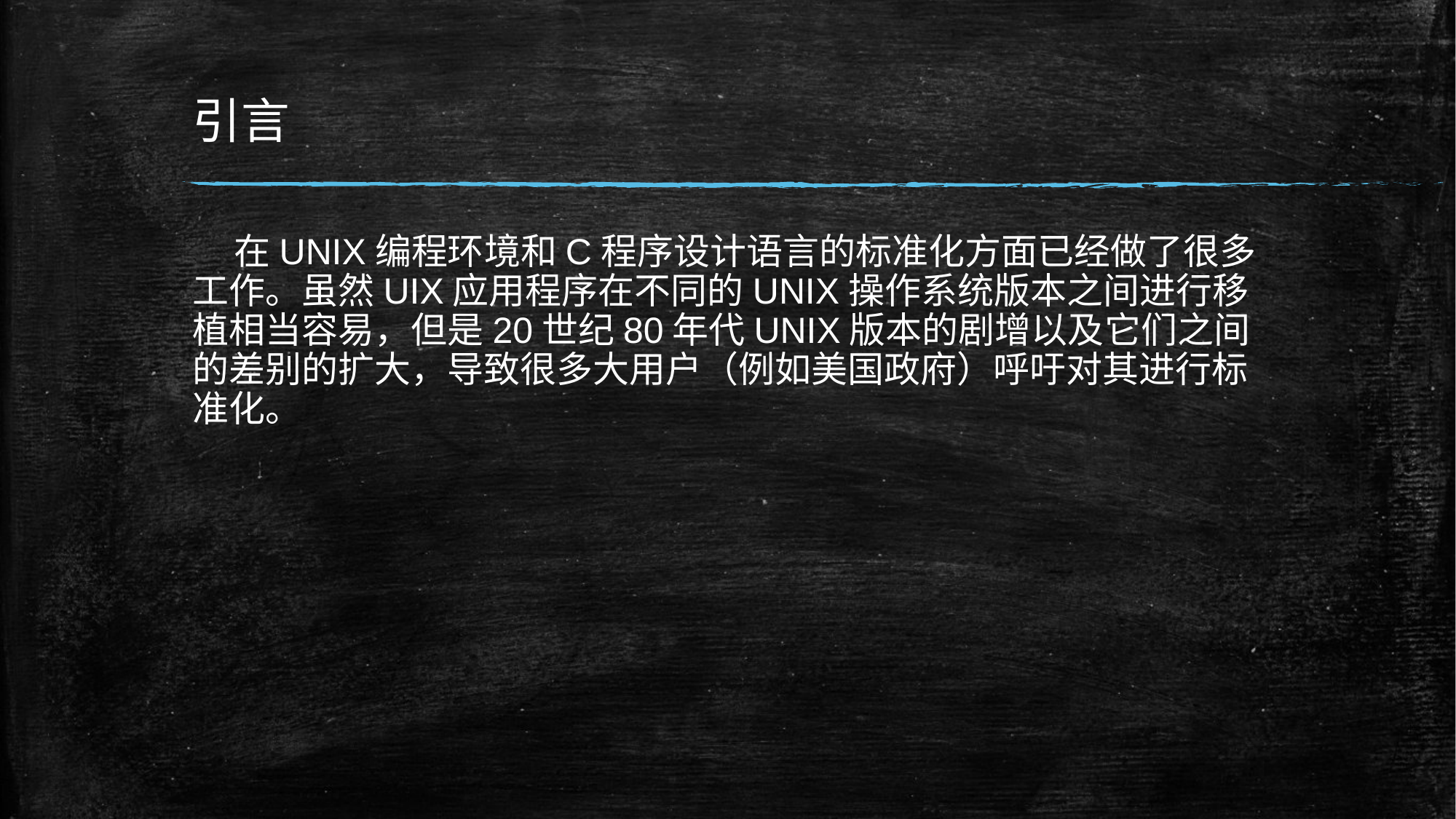

# 引言
    在UNIX编程环境和C程序设计语言的标准化方面已经做了很多工作。虽然UIX应用程序在不同的UNIX操作系统版本之间进行移植相当容易，但是20世纪80年代UNIX版本的剧增以及它们之间的差别的扩大，导致很多大用户（例如美国政府）呼吁对其进行标准化。